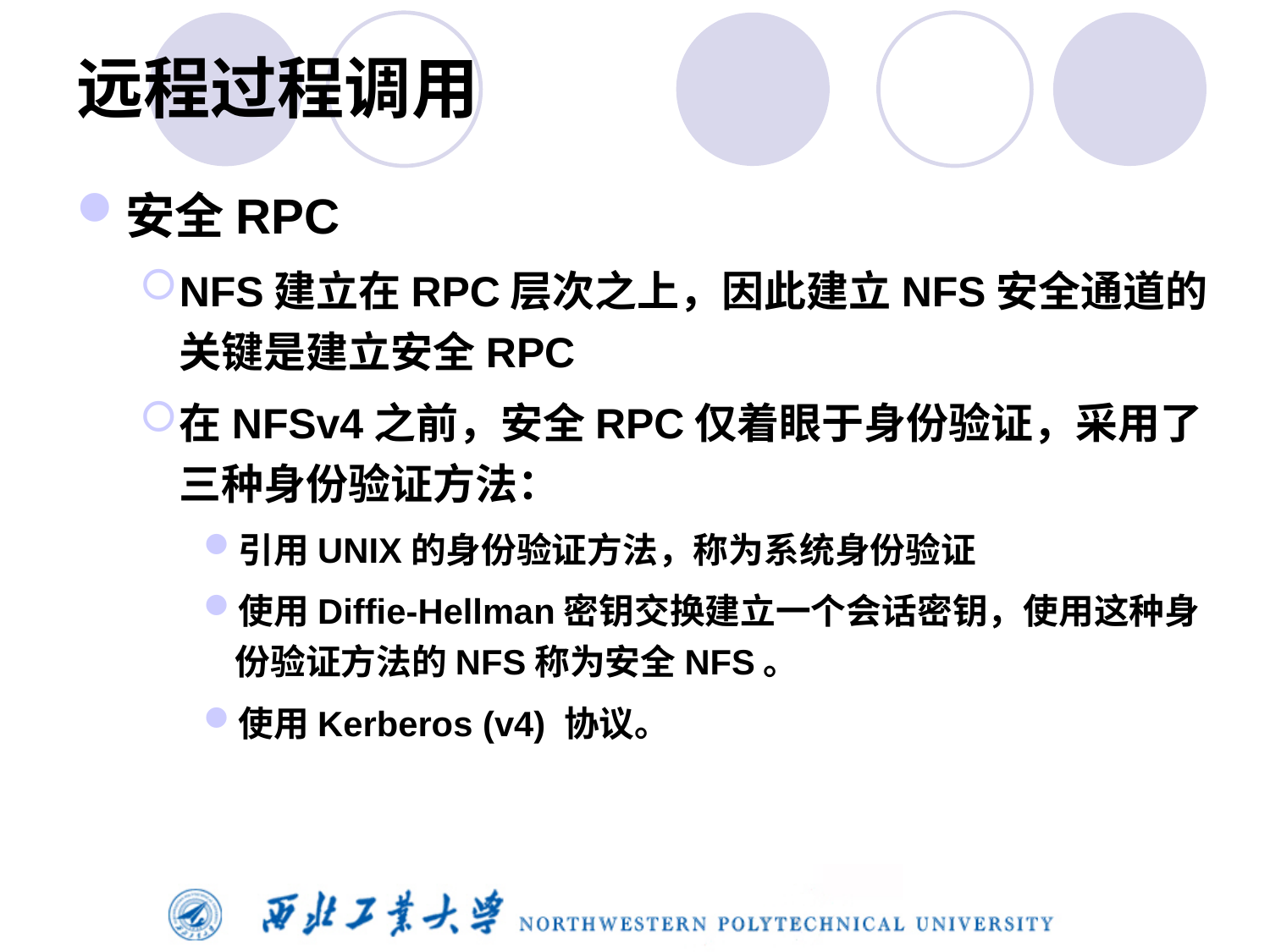

# 远程过程调用
安全RPC
NFS建立在RPC层次之上，因此建立NFS安全通道的关键是建立安全RPC
在NFSv4之前，安全RPC仅着眼于身份验证，采用了三种身份验证方法：
引用UNIX的身份验证方法，称为系统身份验证
使用Diffie-Hellman密钥交换建立一个会话密钥，使用这种身份验证方法的NFS称为安全NFS。
使用Kerberos (v4) 协议。